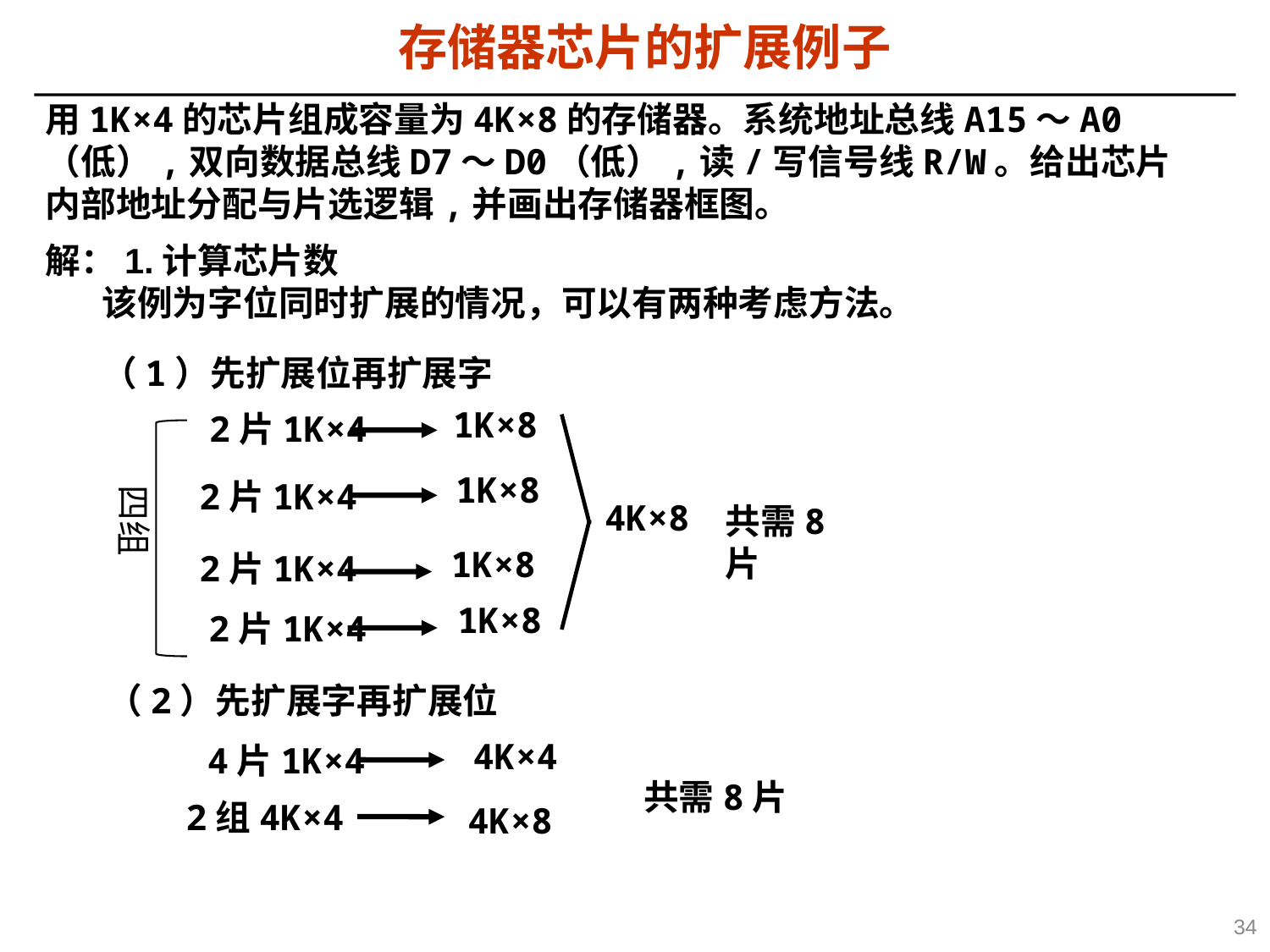

存储器芯片的扩展例子
用1K×4的芯片组成容量为4K×8的存储器。系统地址总线A15～A0（低）,双向数据总线D7～D0（低）,读/写信号线R/W。给出芯片内部地址分配与片选逻辑,并画出存储器框图。
解：1.计算芯片数
      该例为字位同时扩展的情况，可以有两种考虑方法。
（1）先扩展位再扩展字
1K×8
     2片1K×4

1K×8
     2片1K×4

四组
4K×8
共需8片
1K×8
     2片1K×4

1K×8
     2片1K×4

（2）先扩展字再扩展位
4K×4
     4片1K×4

共需8片
2组4K×4
4K×8

34